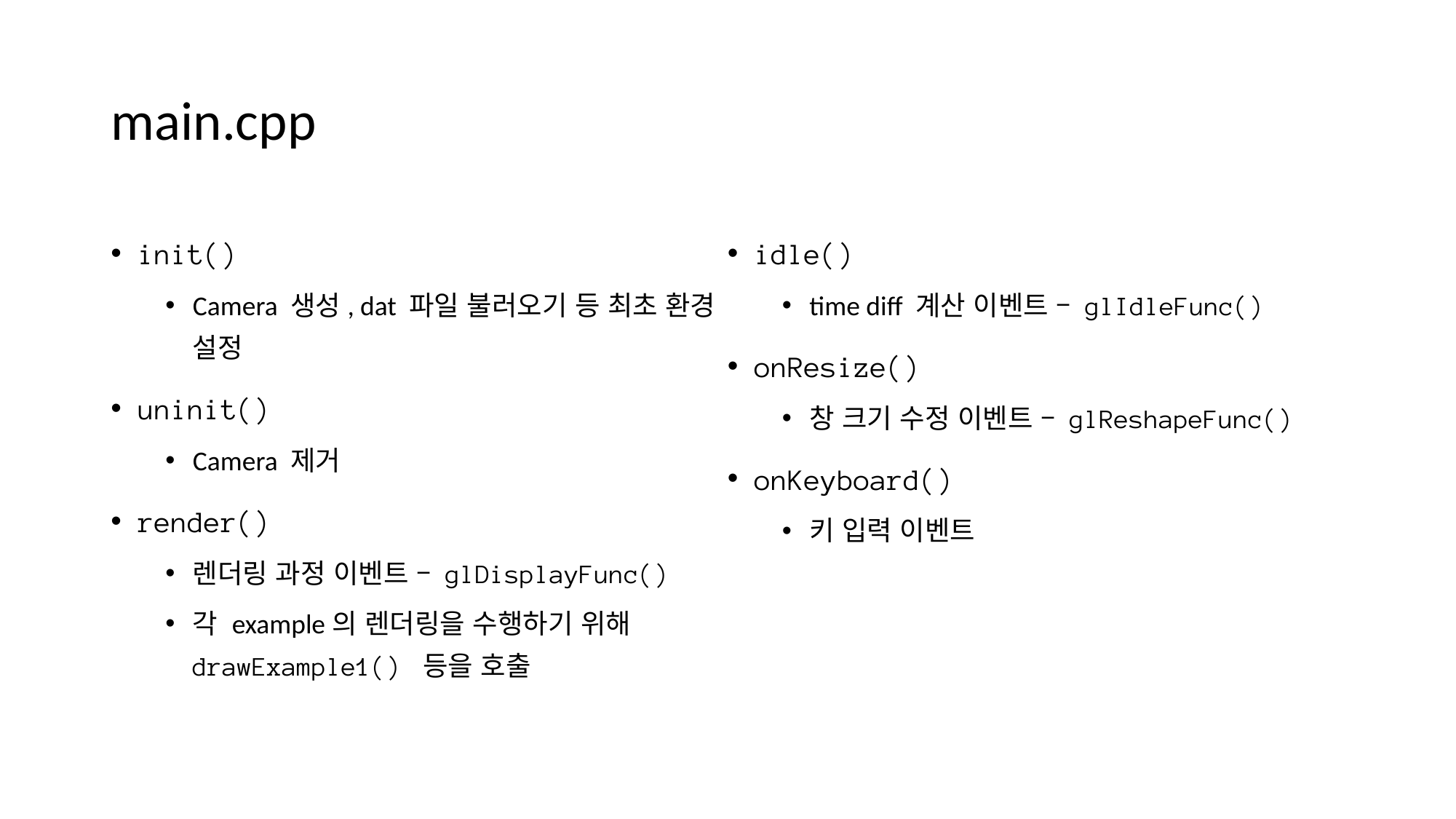

# main.cpp
init()
Camera 생성, dat 파일 불러오기 등 최초 환경 설정
uninit()
Camera 제거
render()
렌더링 과정 이벤트 – glDisplayFunc()
각 example의 렌더링을 수행하기 위해 drawExample1() 등을 호출
idle()
time diff 계산 이벤트 – glIdleFunc()
onResize()
창 크기 수정 이벤트 – glReshapeFunc()
onKeyboard()
키 입력 이벤트